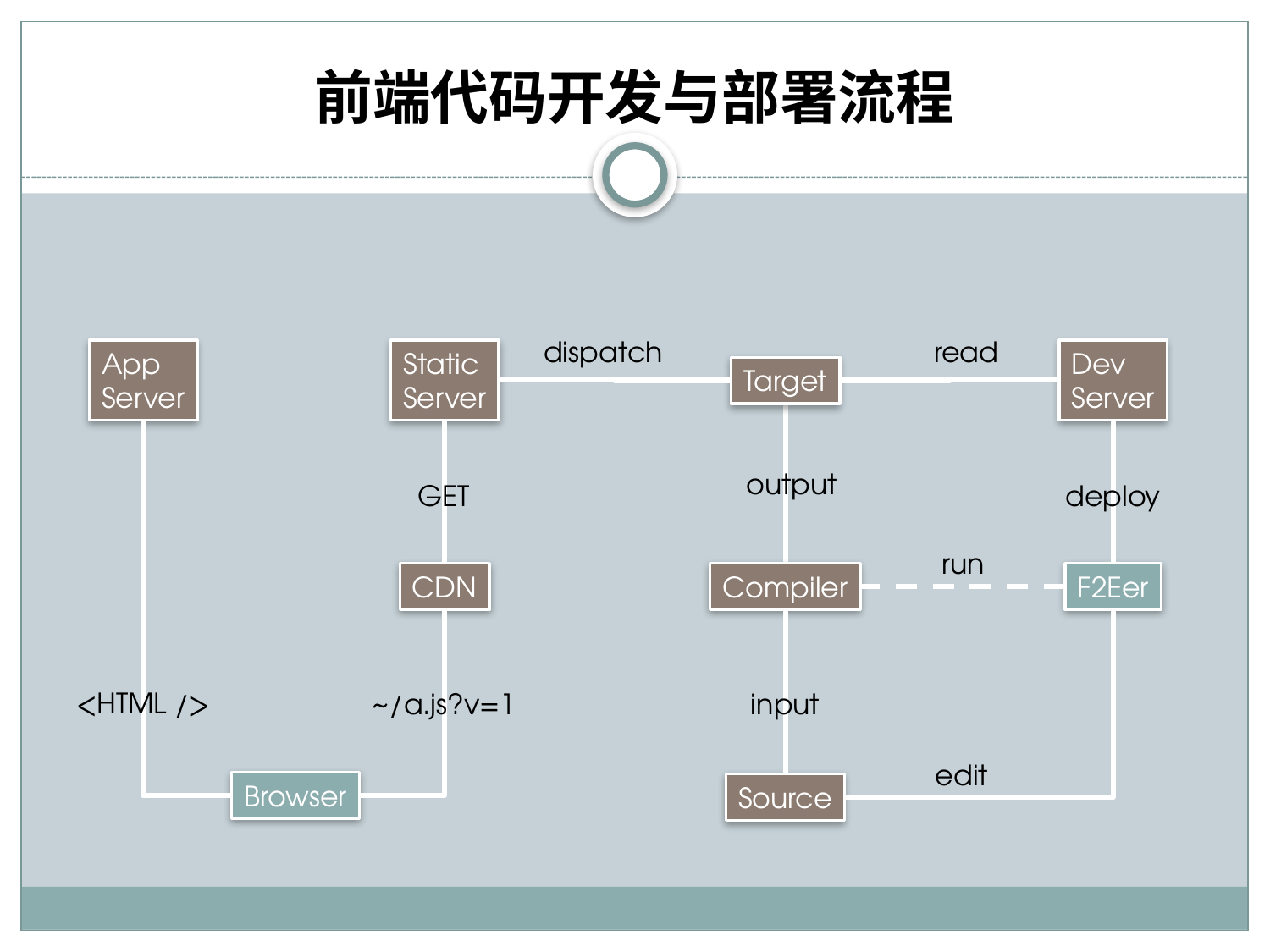

# 前端代码开发与部署流程
dispatch
read
Dev
Server
Static
Server
App
Server
Target
output
GET
deploy
run
CDN
Compiler
F2Eer
<HTML />
~/a.js?v=1
input
edit
Browser
Source